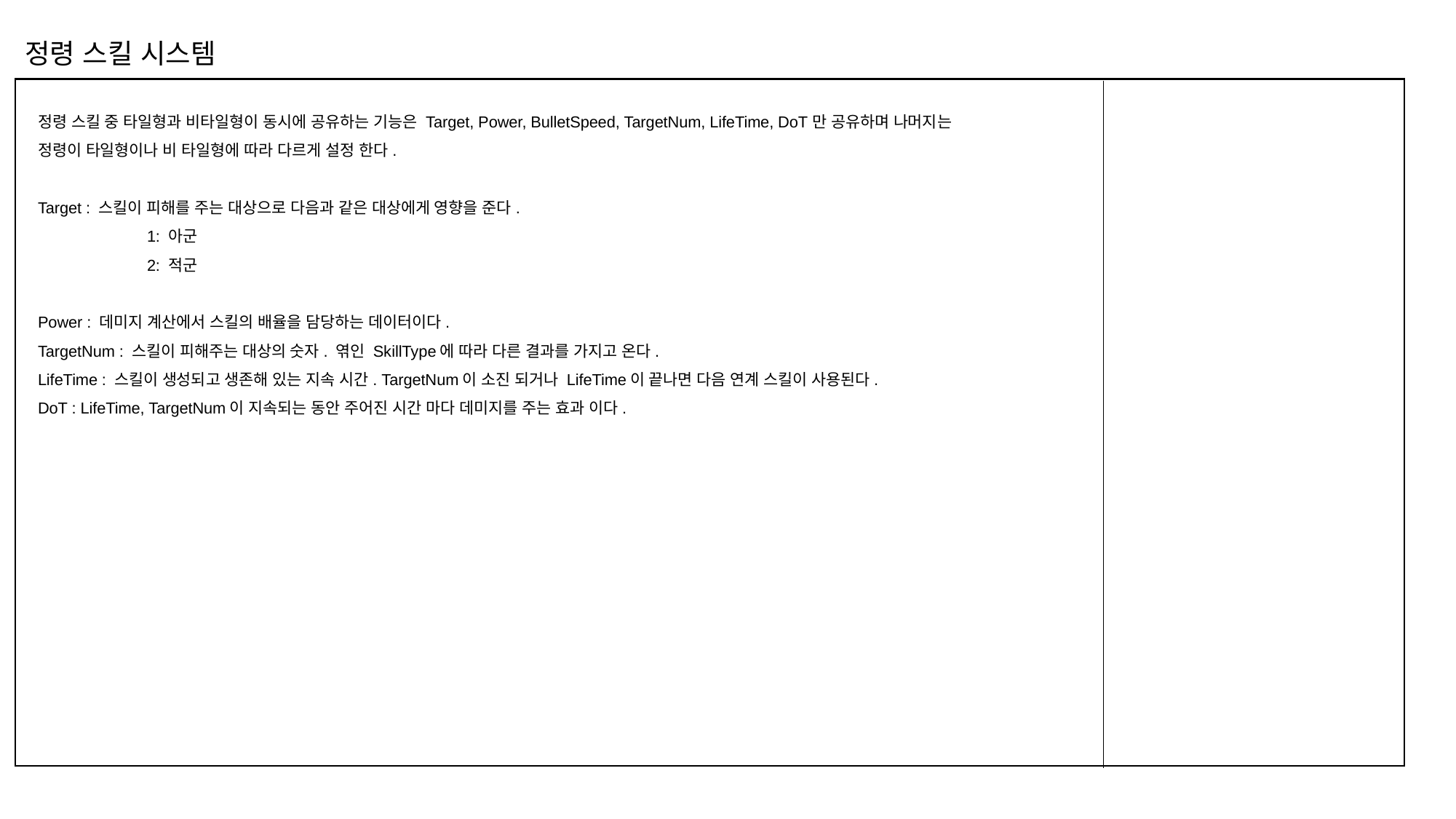

정령 스킬 시스템

정령 스킬 중 타일형과 비타일형이 동시에 공유하는 기능은 Target, Power, BulletSpeed, TargetNum, LifeTime, DoT만 공유하며 나머지는
정령이 타일형이나 비 타일형에 따라 다르게 설정 한다.

Target : 스킬이 피해를 주는 대상으로 다음과 같은 대상에게 영향을 준다.
	1: 아군
	2: 적군

Power : 데미지 계산에서 스킬의 배율을 담당하는 데이터이다.
TargetNum : 스킬이 피해주는 대상의 숫자. 엮인 SkillType에 따라 다른 결과를 가지고 온다.
LifeTime : 스킬이 생성되고 생존해 있는 지속 시간. TargetNum이 소진 되거나 LifeTime이 끝나면 다음 연계 스킬이 사용된다.
DoT : LifeTime, TargetNum이 지속되는 동안 주어진 시간 마다 데미지를 주는 효과 이다.